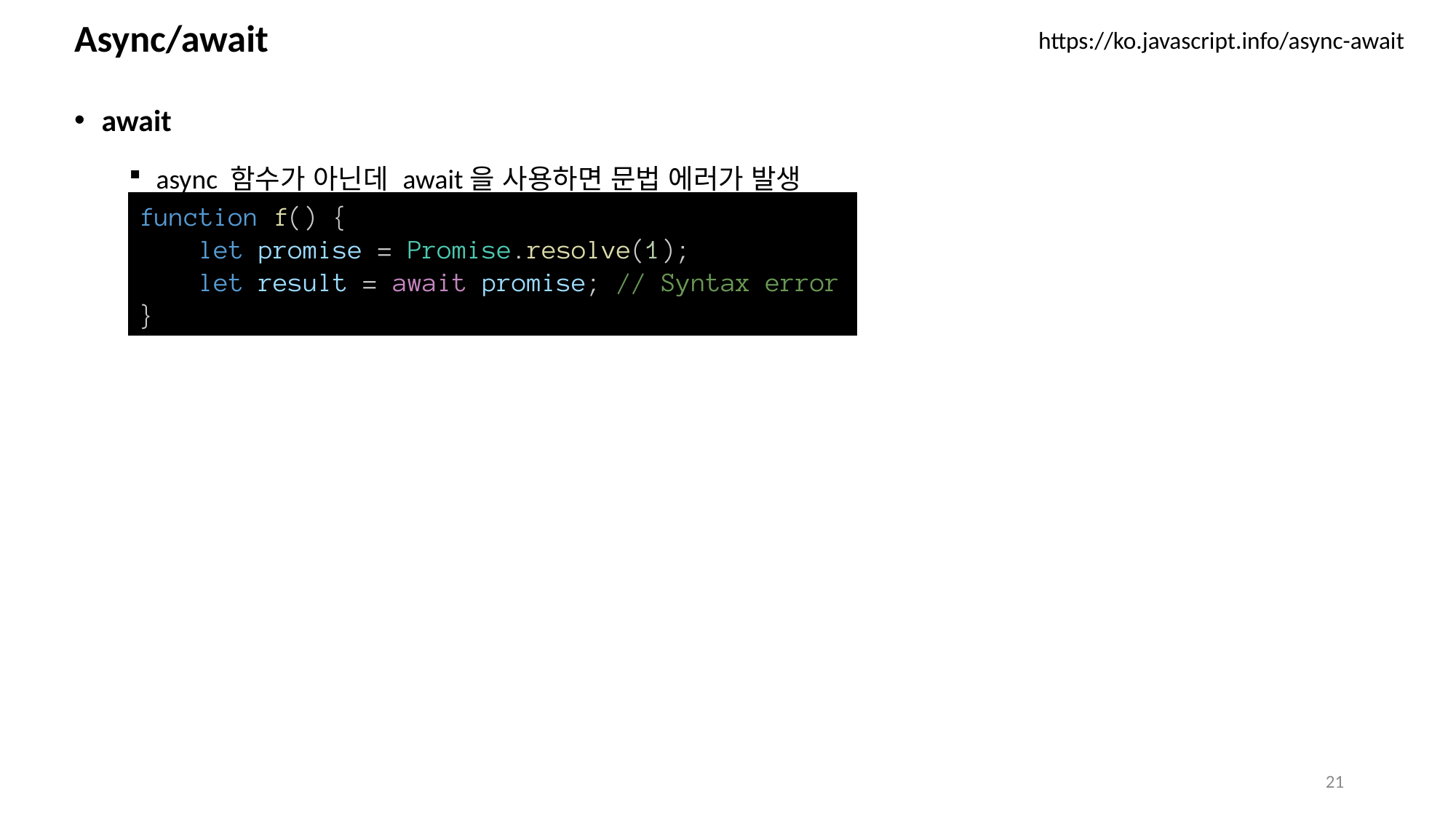

# Async/await
https://ko.javascript.info/async-await
await
async 함수가 아닌데 await을 사용하면 문법 에러가 발생

function f() {
    let promise = Promise.resolve(1);
    let result = await promise; // Syntax error
}
21